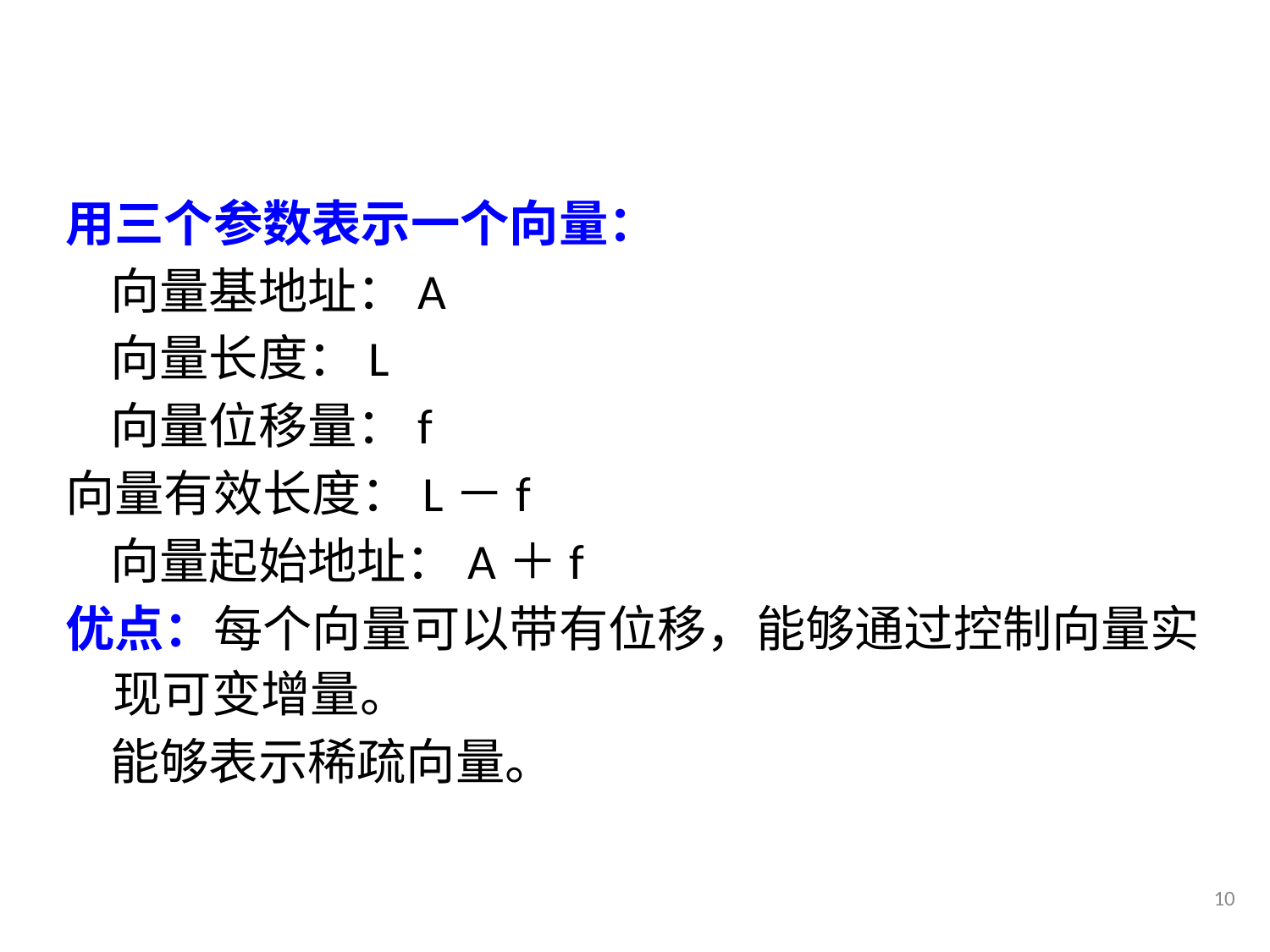

用三个参数表示一个向量：
   向量基地址：A
   向量长度：L
   向量位移量：f
向量有效长度：L－f
   向量起始地址：A＋f
优点：每个向量可以带有位移，能够通过控制向量实现可变增量。
   能够表示稀疏向量。
10